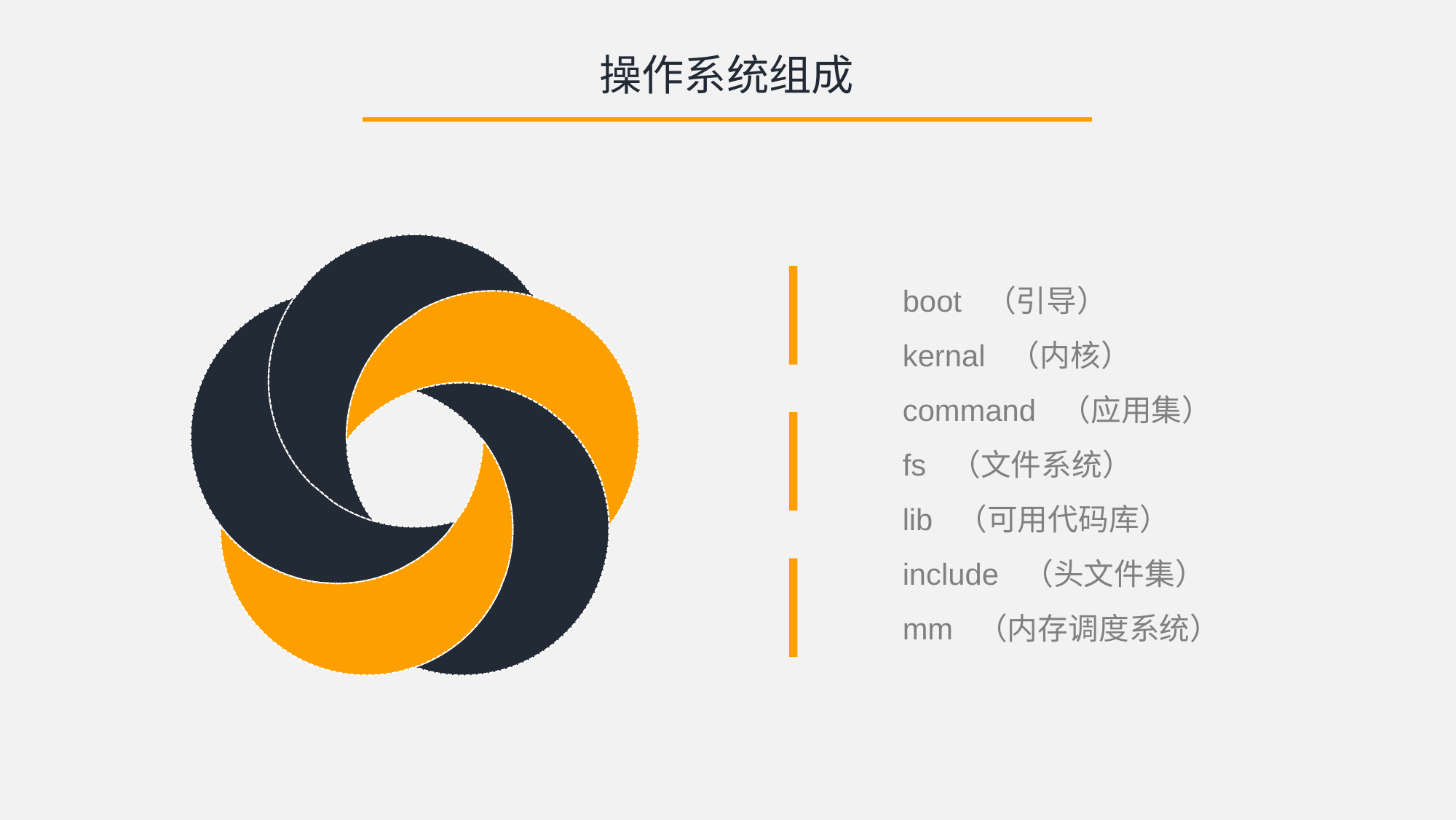

操作系统组成

boot  （引导）
kernal  （内核）
command  （应用集）
fs  （文件系统）
lib  （可用代码库）
include  （头文件集）
mm  （内存调度系统）